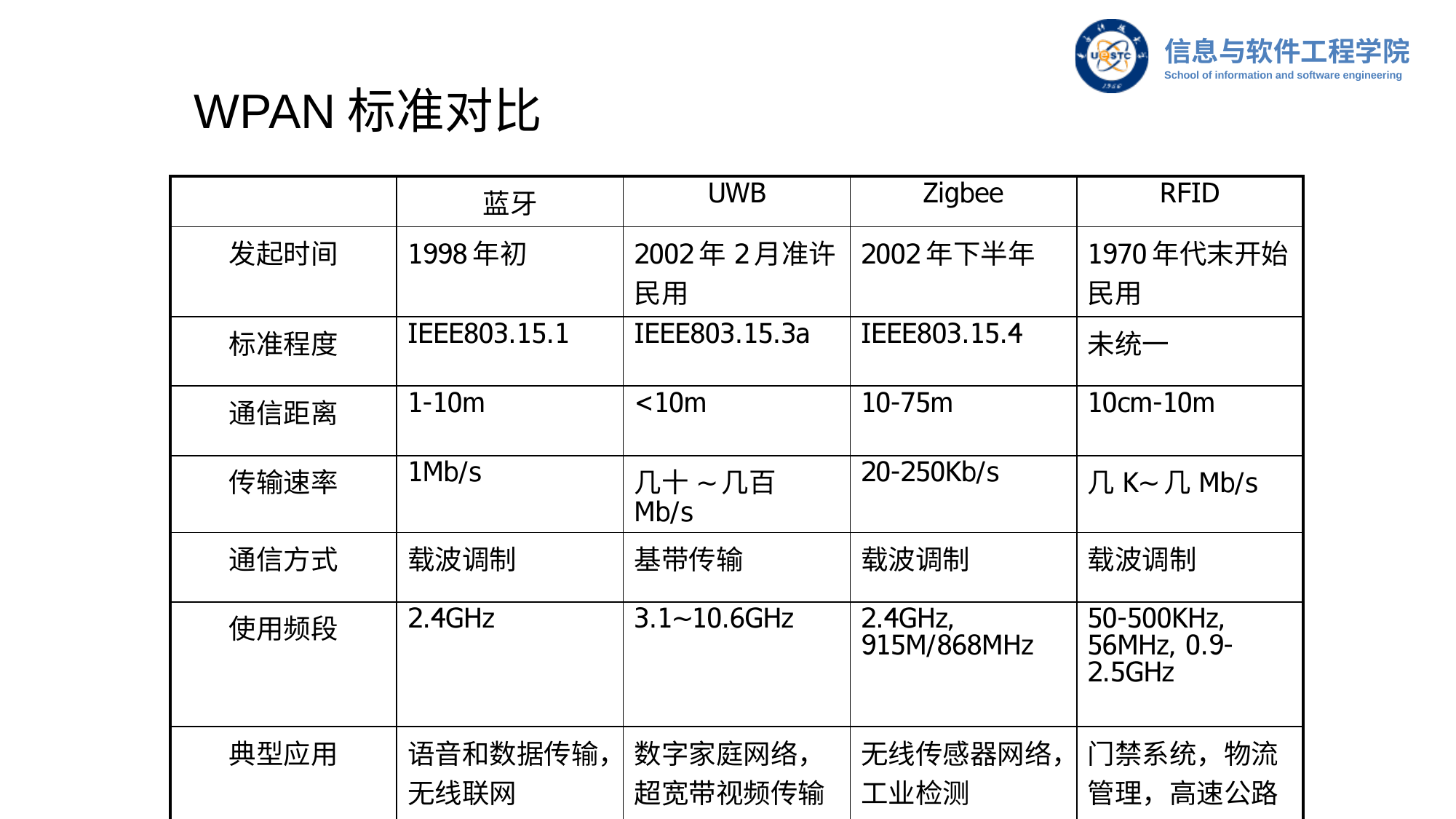

# WPAN标准对比
|  | 蓝牙 | UWB | Zigbee | RFID |
| --- | --- | --- | --- | --- |
| 发起时间 | 1998年初 | 2002年2月准许民用 | 2002年下半年 | 1970年代末开始民用 |
| 标准程度 | IEEE803.15.1 | IEEE803.15.3a | IEEE803.15.4 | 未统一 |
| 通信距离 | 1-10m | <10m | 10-75m | 10cm-10m |
| 传输速率 | 1Mb/s | 几十~几百Mb/s | 20-250Kb/s | 几K~几Mb/s |
| 通信方式 | 载波调制 | 基带传输 | 载波调制 | 载波调制 |
| 使用频段 | 2.4GHz | 3.1~10.6GHz | 2.4GHz, 915M/868MHz | 50-500KHz, 56MHz, 0.9-2.5GHz |
| 典型应用 | 语音和数据传输，无线联网 | 数字家庭网络，超宽带视频传输 | 无线传感器网络，工业检测 | 门禁系统，物流管理，高速公路收费 |